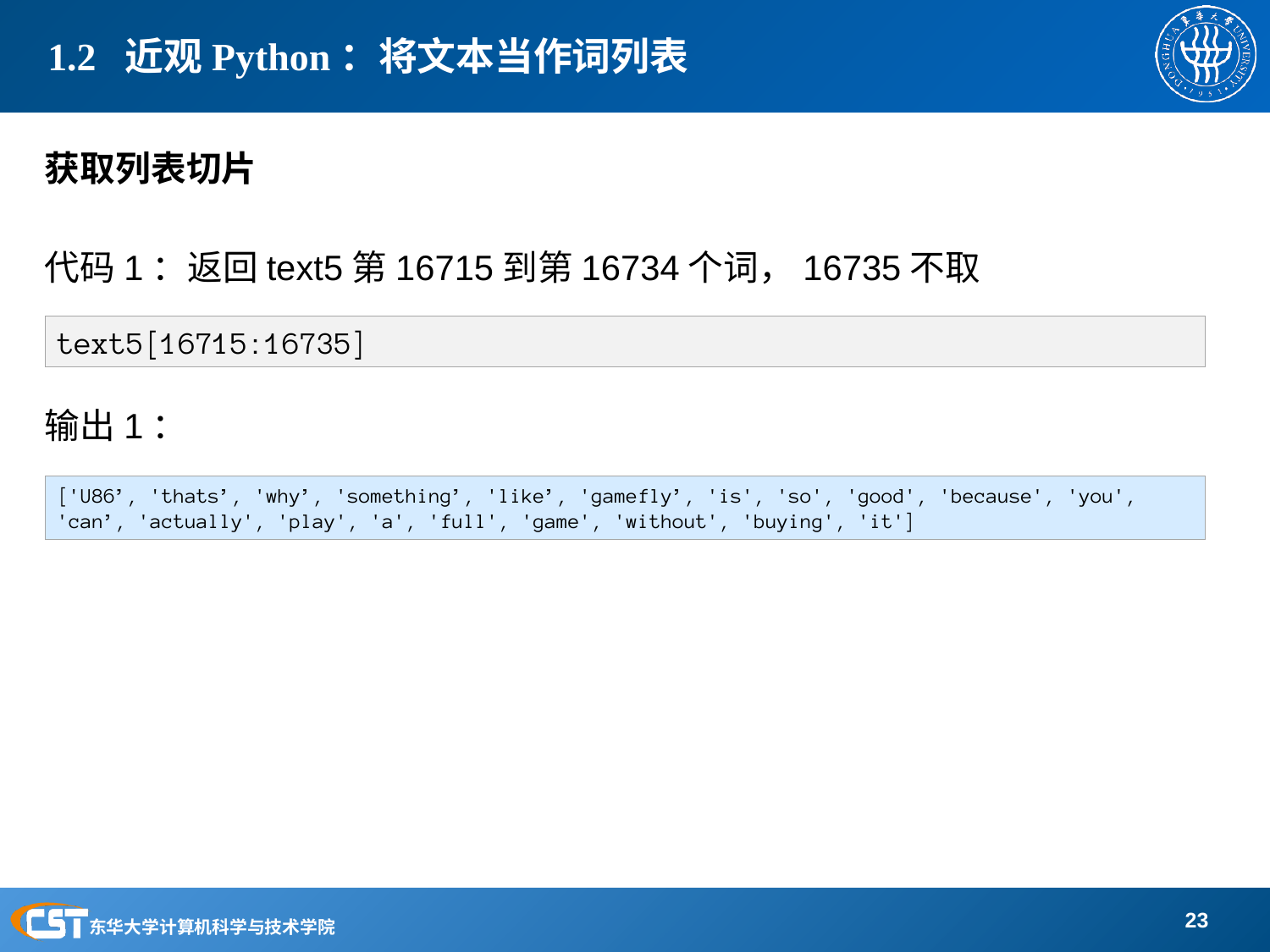

# 1.2  近观Python：将文本当作词列表
获取列表切片

代码1：返回text5第16715到第16734个词，16735不取

输出1：
text5[16715:16735]
['U86’, 'thats’, 'why’, 'something’, 'like’, 'gamefly’, 'is', 'so', 'good', 'because', 'you', 'can’, 'actually', 'play', 'a', 'full', 'game', 'without', 'buying', 'it']